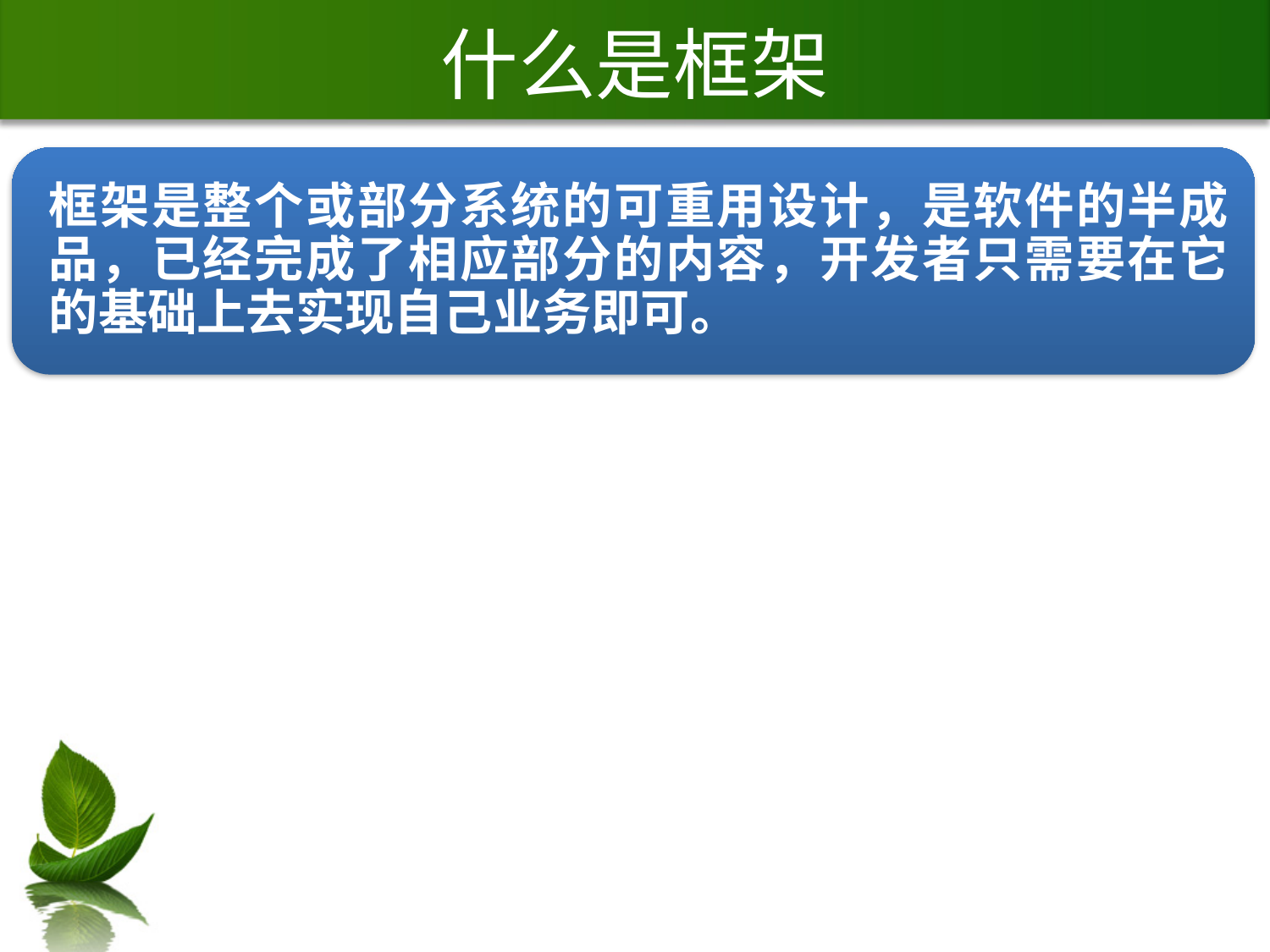

# 什么是框架
框架是整个或部分系统的可重用设计，是软件的半成品，已经完成了相应部分的内容，开发者只需要在它的基础上去实现自己业务即可。